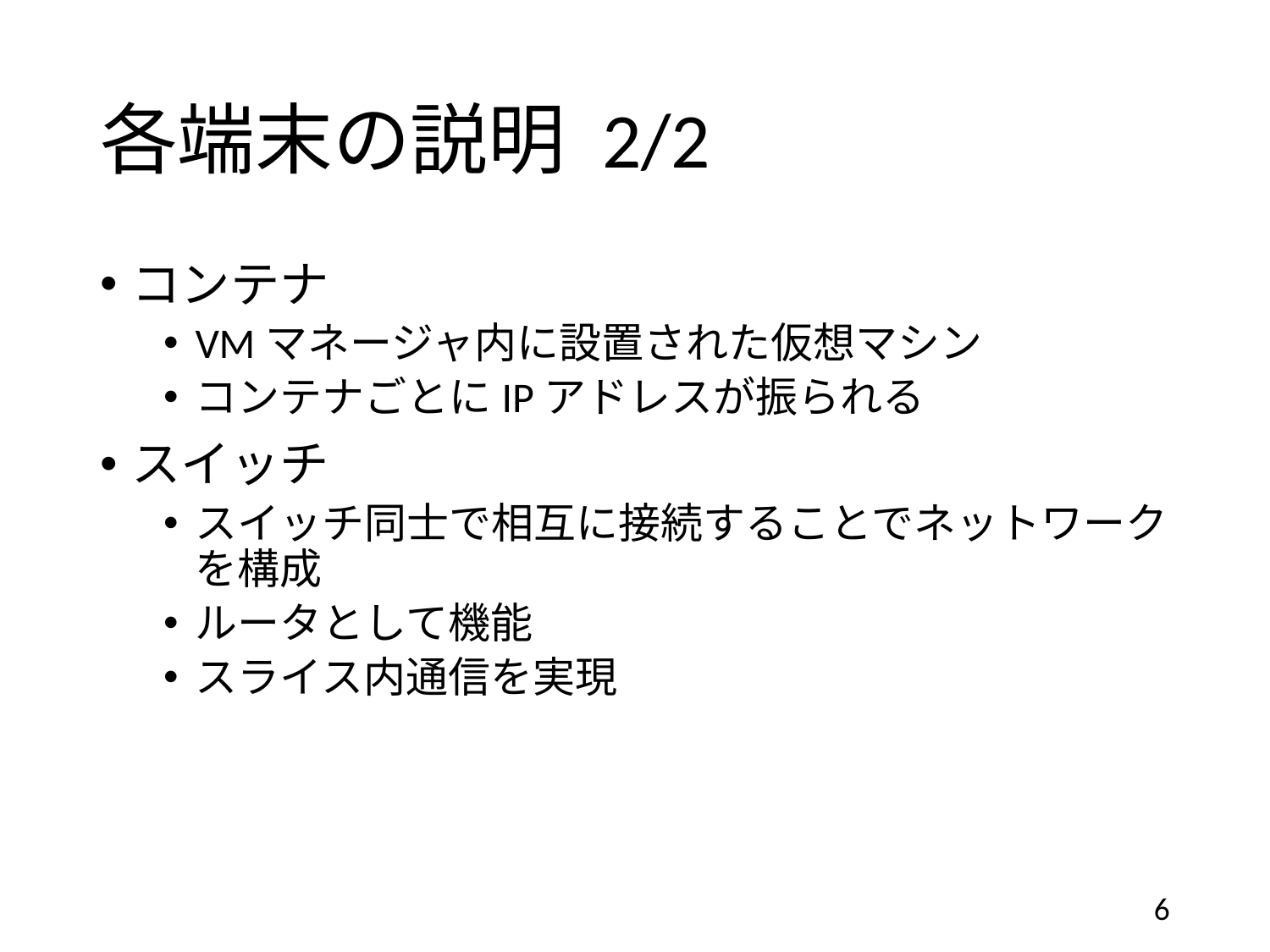

# 各端末の説明 2/2
コンテナ
VMマネージャ内に設置された仮想マシン
コンテナごとにIPアドレスが振られる
スイッチ
スイッチ同士で相互に接続することでネットワークを構成
ルータとして機能
スライス内通信を実現

6